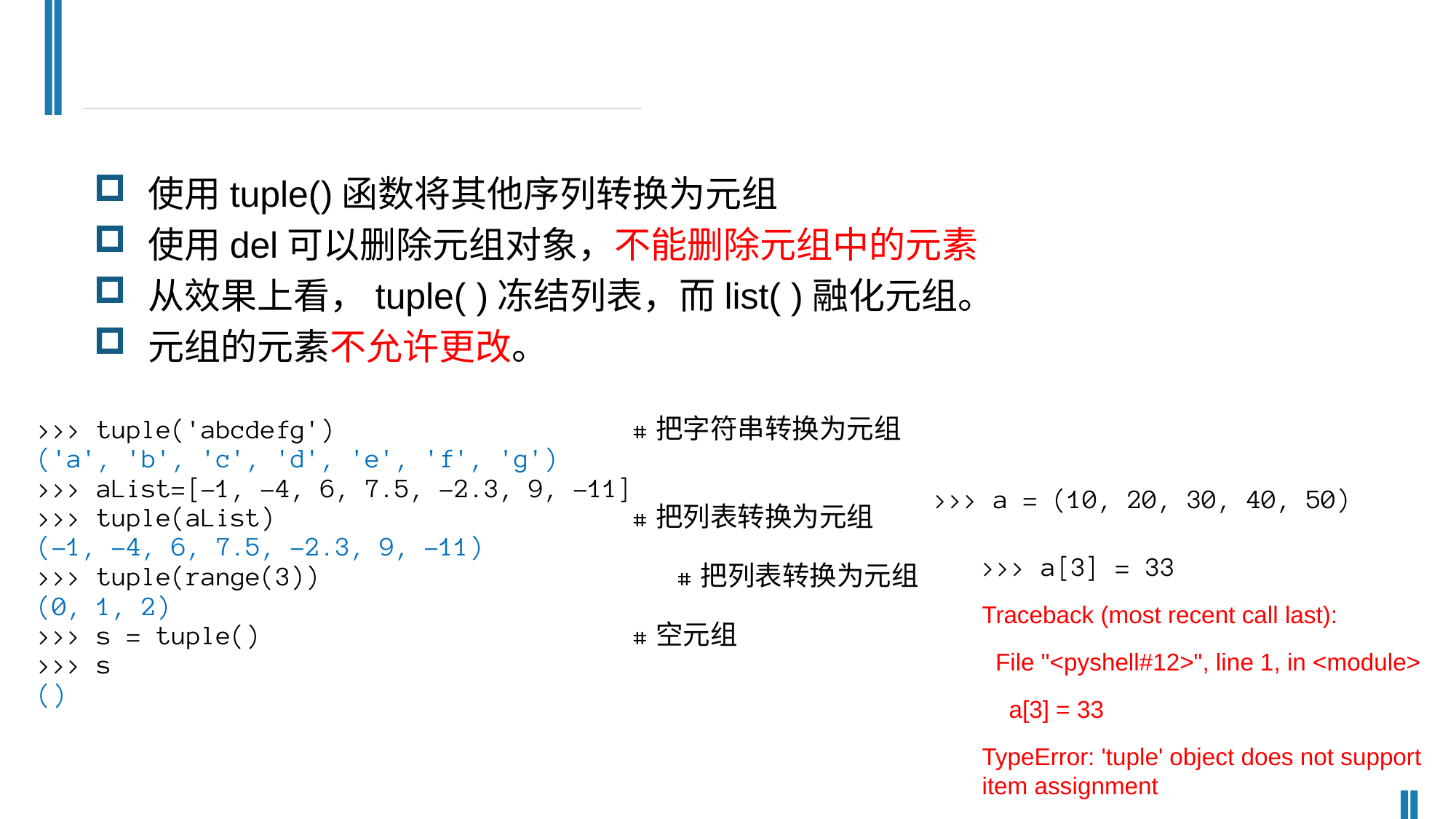

使用tuple()函数将其他序列转换为元组
使用del可以删除元组对象，不能删除元组中的元素
从效果上看，tuple( )冻结列表，而list( )融化元组。
元组的元素不允许更改。

>>> tuple('abcdefg')                    #把字符串转换为元组
('a', 'b', 'c', 'd', 'e', 'f', 'g')
>>> aList=[-1, -4, 6, 7.5, -2.3, 9, -11]
>>> tuple(aList)                        #把列表转换为元组
(-1, -4, 6, 7.5, -2.3, 9, -11)
>>> tuple(range(3))                        #把列表转换为元组
(0, 1, 2)
>>> s = tuple()                         #空元组
>>> s
()
>>> a = (10, 20, 30, 40, 50)
>>> a[3] = 33
Traceback (most recent call last):
  File "<pyshell#12>", line 1, in <module>
    a[3] = 33
TypeError: 'tuple' object does not support item assignment